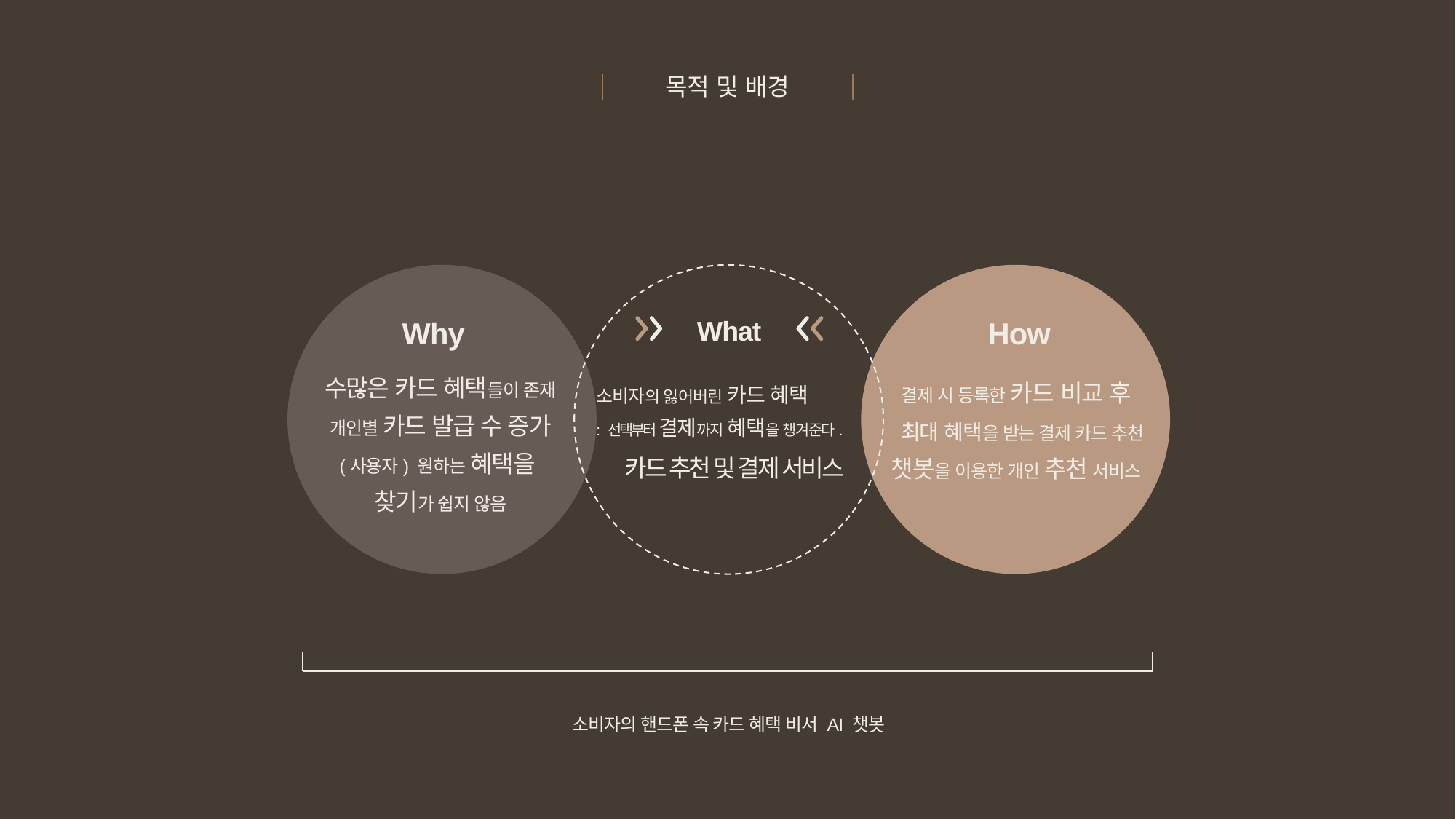

목적 및 배경

Why
How
What
수많은 카드 혜택들이 존재
개인별 카드 발급 수 증가
(사용자) 원하는 혜택을
찾기가 쉽지 않음
결제 시 등록한 카드 비교 후
 최대 혜택을 받는 결제 카드 추천
챗봇을 이용한 개인 추천 서비스
소비자의 잃어버린 카드 혜택
: 선택부터 결제까지 혜택을 챙겨준다.

카드 추천 및 결제 서비스
소비자의 핸드폰 속 카드 혜택 비서 AI 챗봇